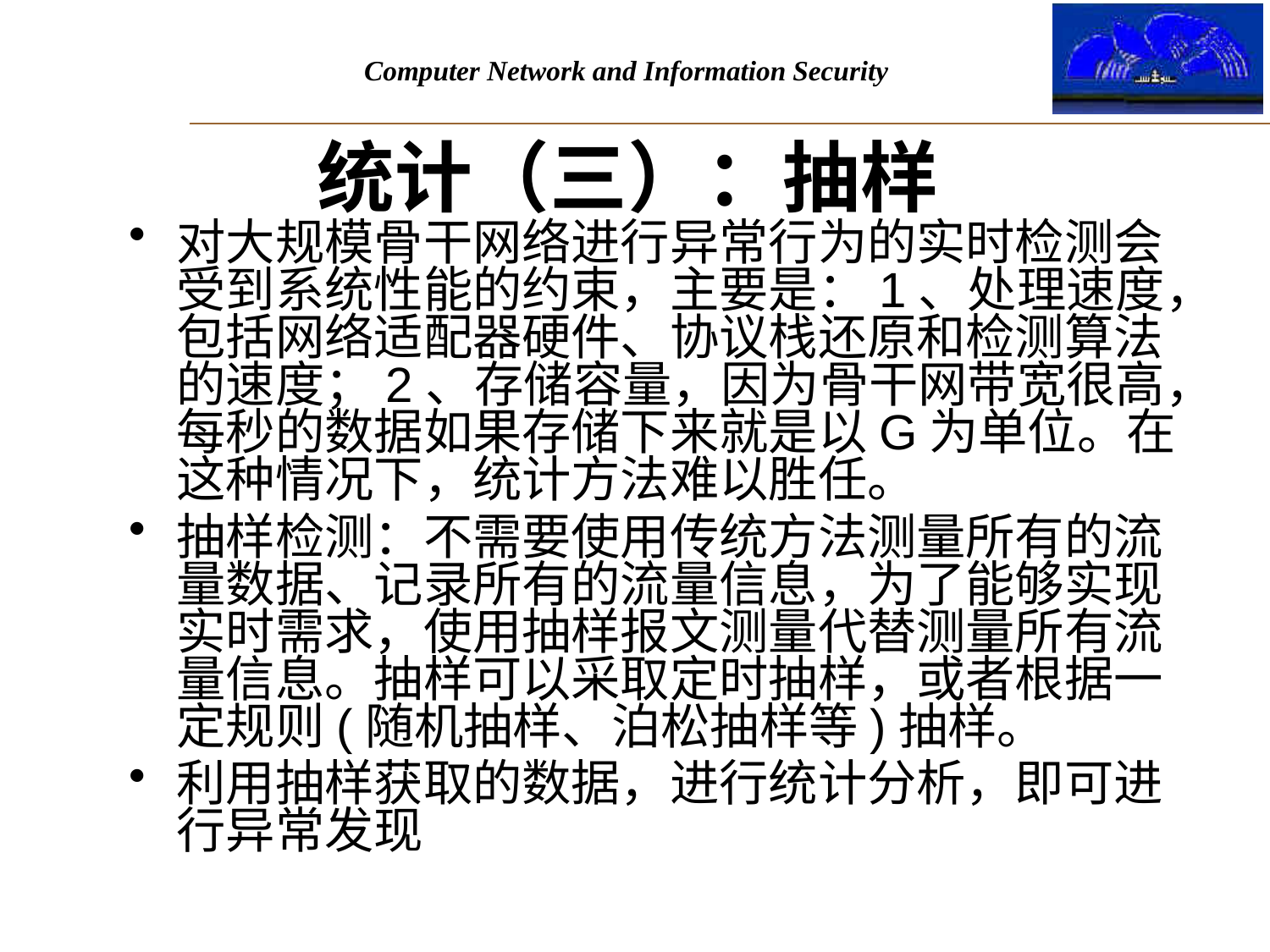

# 统计（三）：抽样
对大规模骨干网络进行异常行为的实时检测会受到系统性能的约束，主要是：1、处理速度，包括网络适配器硬件、协议栈还原和检测算法的速度；2、存储容量，因为骨干网带宽很高，每秒的数据如果存储下来就是以G为单位。在这种情况下，统计方法难以胜任。
抽样检测：不需要使用传统方法测量所有的流量数据、记录所有的流量信息，为了能够实现实时需求，使用抽样报文测量代替测量所有流量信息。抽样可以采取定时抽样，或者根据一定规则(随机抽样、泊松抽样等)抽样。
利用抽样获取的数据，进行统计分析，即可进行异常发现